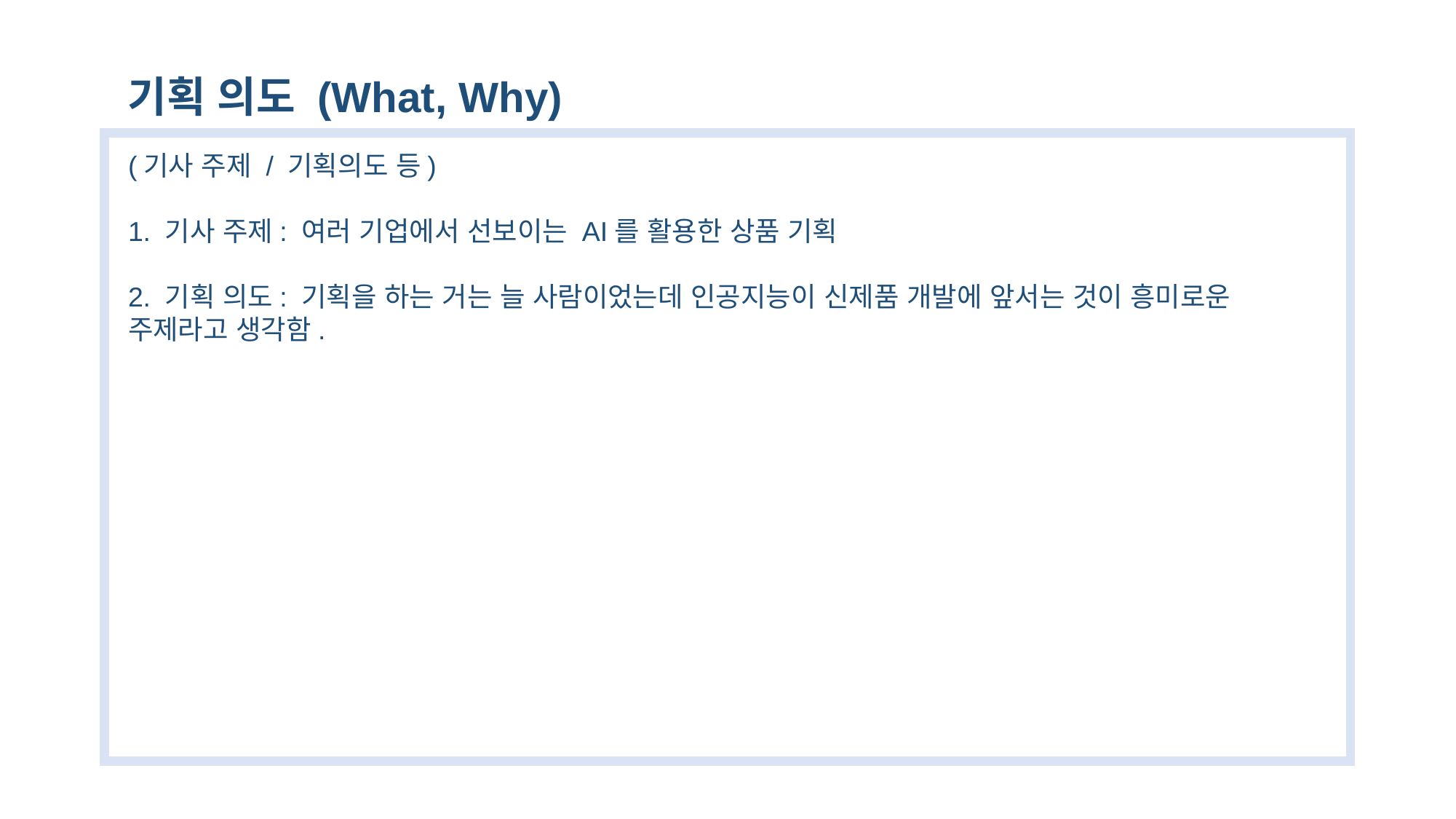

기획 의도 (What, Why)

(기사 주제 / 기획의도 등)

1. 기사 주제: 여러 기업에서 선보이는 AI를 활용한 상품 기획

2. 기획 의도: 기획을 하는 거는 늘 사람이었는데 인공지능이 신제품 개발에 앞서는 것이 흥미로운 주제라고 생각함.